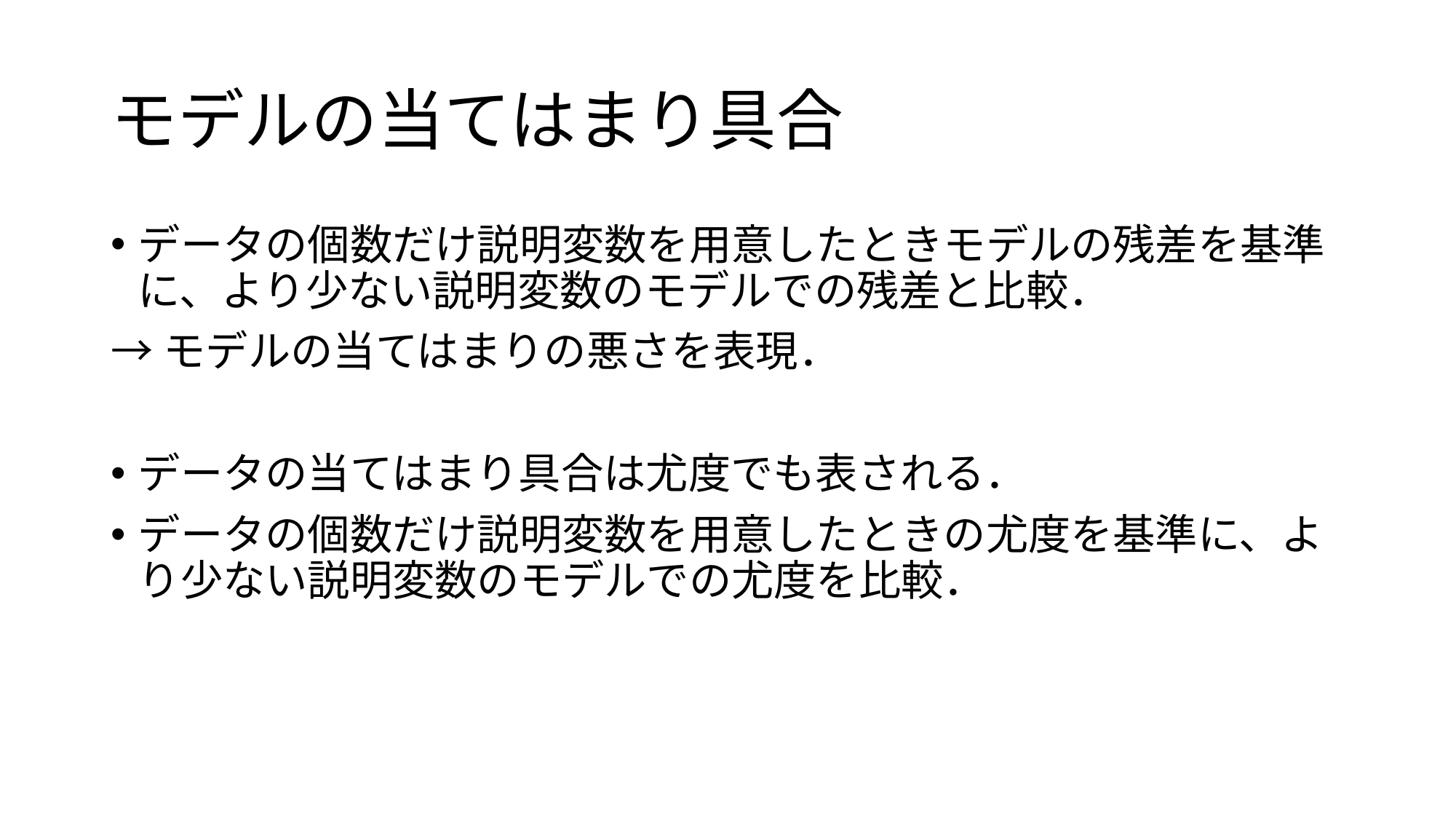

# モデルの当てはまり具合
データの個数だけ説明変数を用意したときモデルの残差を基準に、より少ない説明変数のモデルでの残差と比較．
→モデルの当てはまりの悪さを表現．

データの当てはまり具合は尤度でも表される．
データの個数だけ説明変数を用意したときの尤度を基準に、より少ない説明変数のモデルでの尤度を比較．